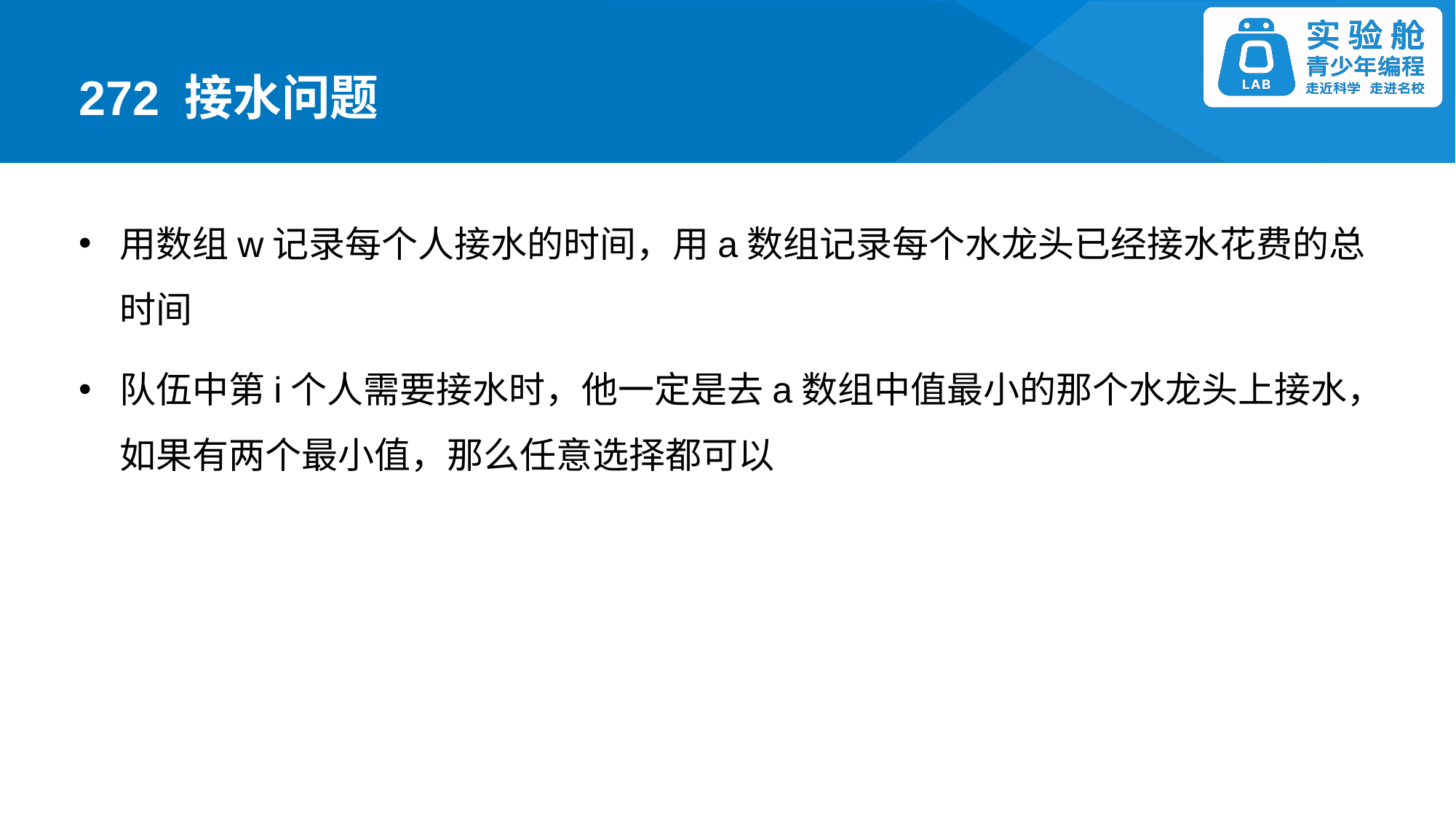

272 接水问题
用数组w记录每个人接水的时间，用a数组记录每个水龙头已经接水花费的总时间
队伍中第i个人需要接水时，他一定是去a数组中值最小的那个水龙头上接水，如果有两个最小值，那么任意选择都可以